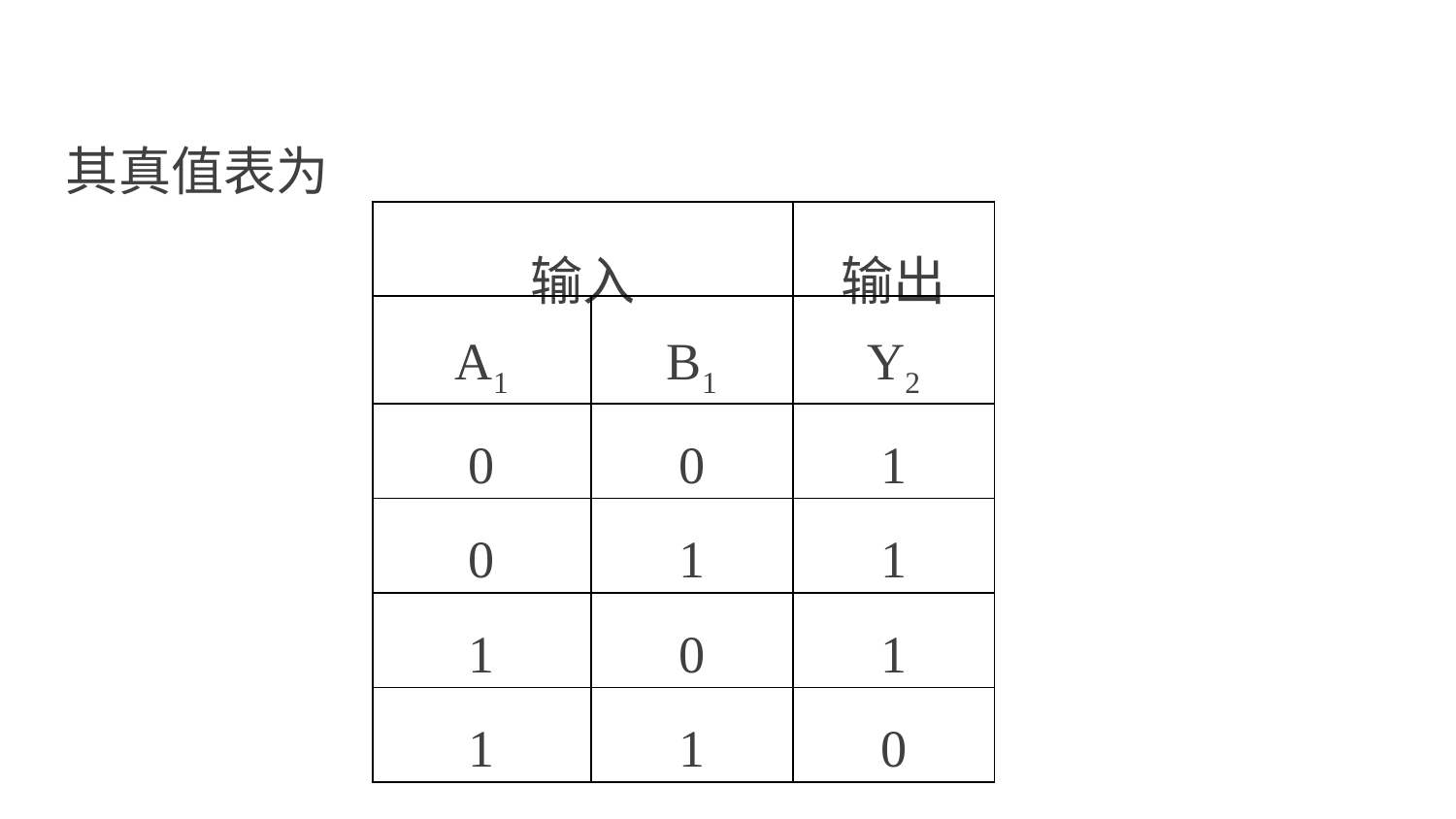

其真值表为
| 输入 |  | 输出 |
| --- | --- | --- |
| A1 | B1 | Y2 |
| 0 | 0 | 1 |
| 0 | 1 | 1 |
| 1 | 0 | 1 |
| 1 | 1 | 0 |